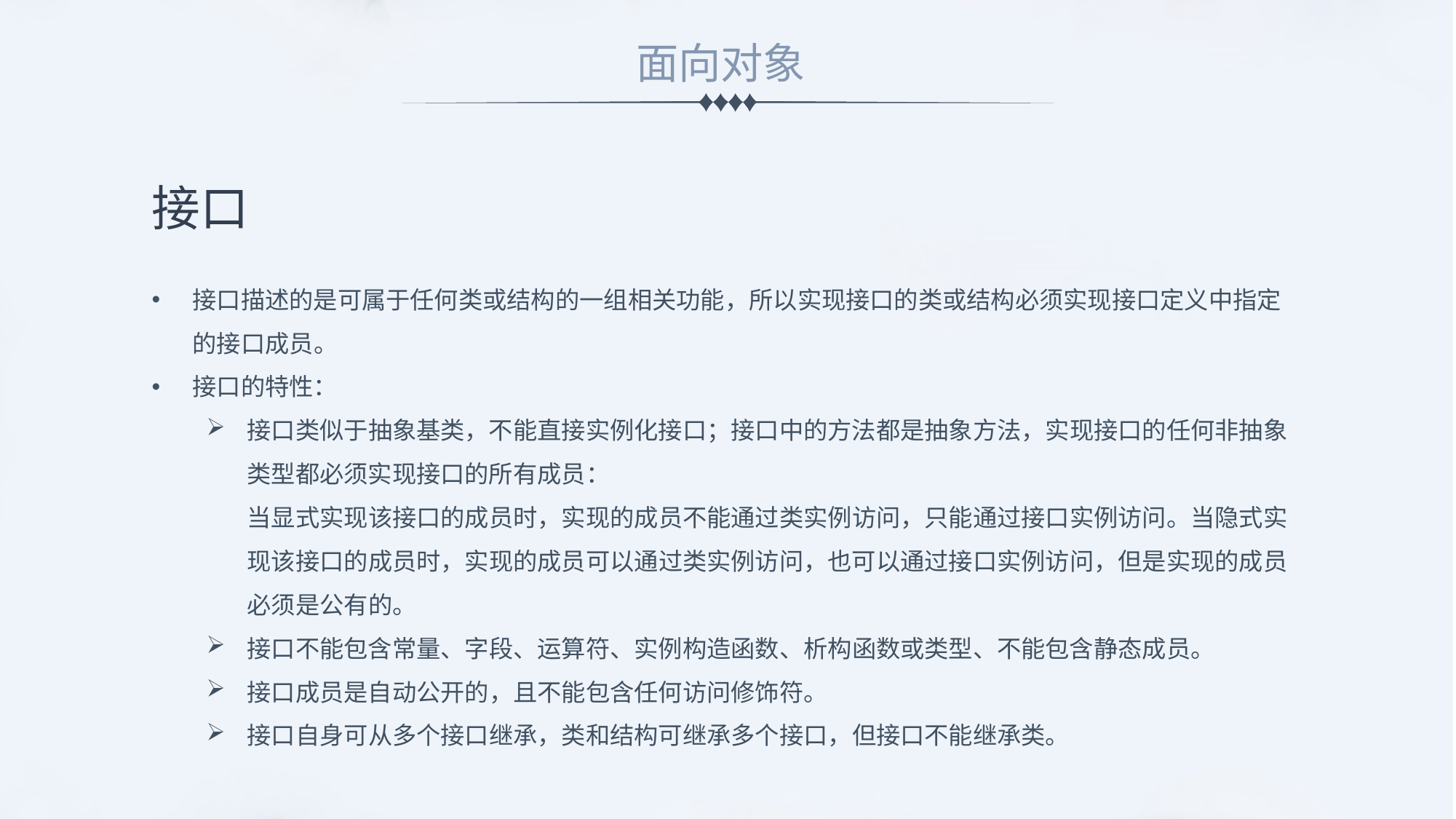

接口
接口描述的是可属于任何类或结构的一组相关功能，所以实现接口的类或结构必须实现接口定义中指定的接口成员。
接口的特性：
接口类似于抽象基类，不能直接实例化接口；接口中的方法都是抽象方法，实现接口的任何非抽象类型都必须实现接口的所有成员：
当显式实现该接口的成员时，实现的成员不能通过类实例访问，只能通过接口实例访问。当隐式实现该接口的成员时，实现的成员可以通过类实例访问，也可以通过接口实例访问，但是实现的成员必须是公有的。
接口不能包含常量、字段、运算符、实例构造函数、析构函数或类型、不能包含静态成员。
接口成员是自动公开的，且不能包含任何访问修饰符。
接口自身可从多个接口继承，类和结构可继承多个接口，但接口不能继承类。